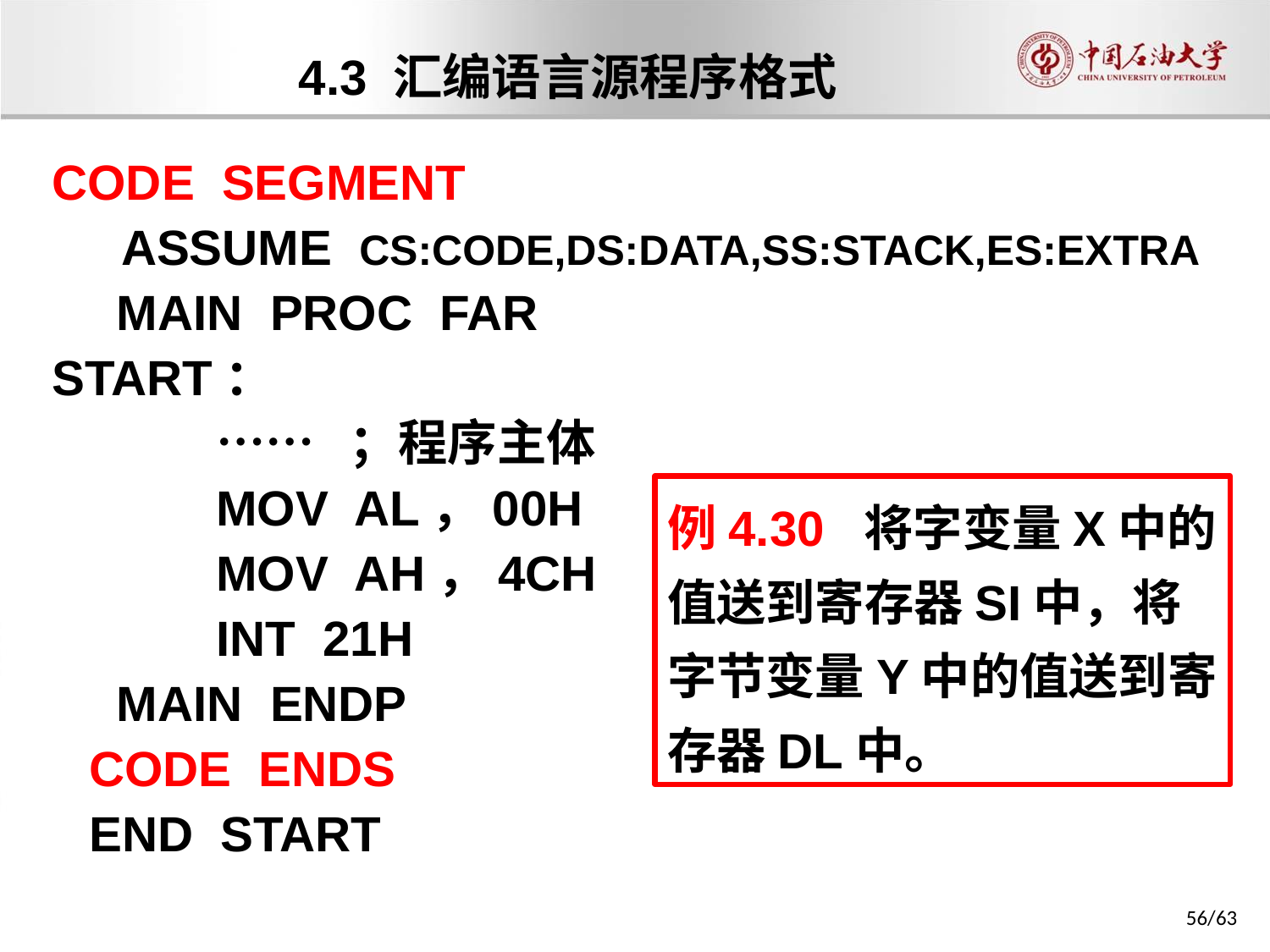

4.3 汇编语言源程序格式
CODE  SEGMENT
     ASSUME  CS:CODE,DS:DATA,SS:STACK,ES:EXTRA
	  MAIN  PROC  FAR
START：
		……  ；程序主体
		MOV  AL，00H
		MOV  AH，4CH
		INT  21H
	  MAIN  ENDP
	CODE  ENDS
	END  START
例4.30  将字变量X中的值送到寄存器SI中，将字节变量Y中的值送到寄存器DL中。
56/63